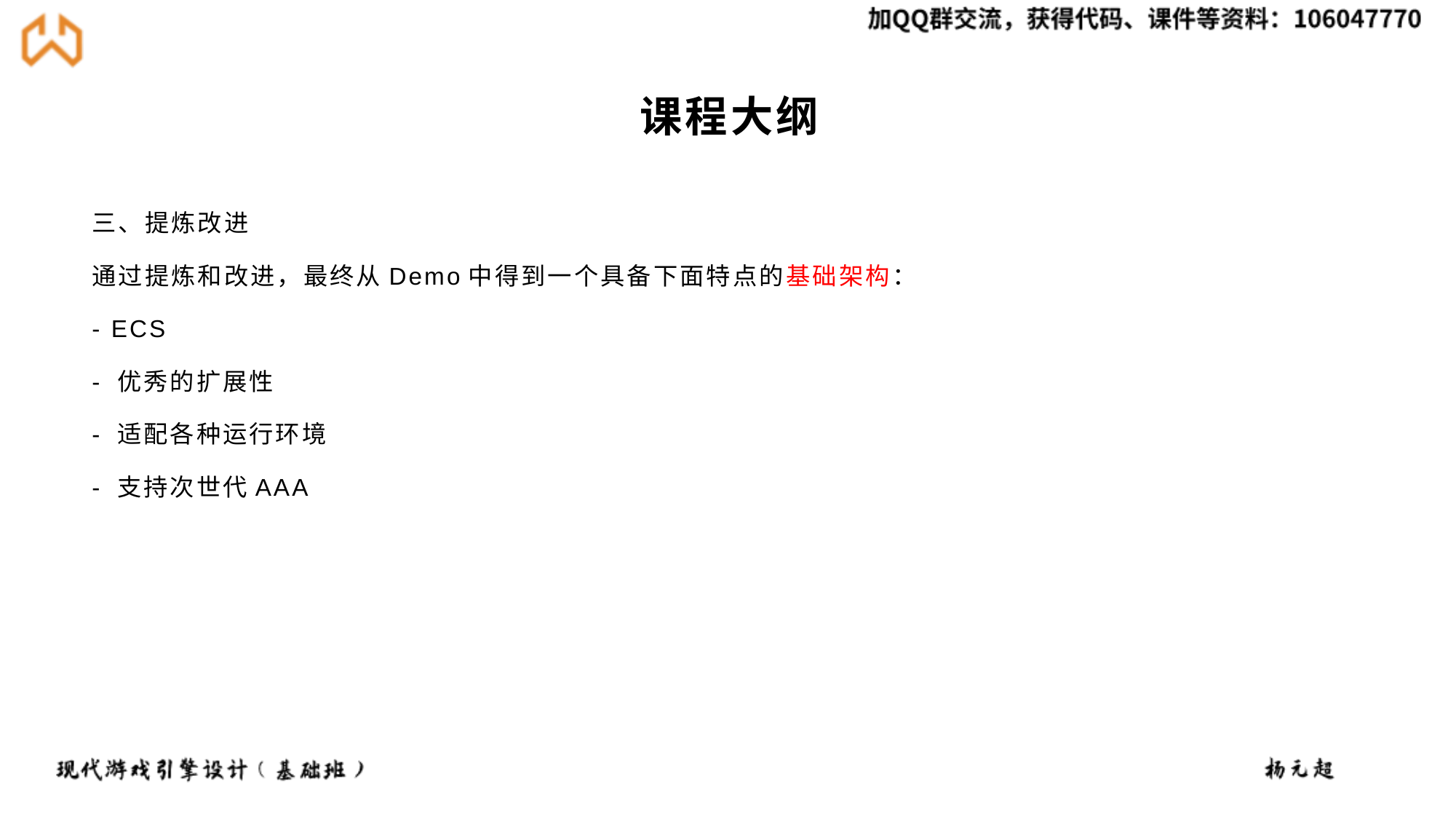

# 课程大纲
三、提炼改进
通过提炼和改进，最终从Demo中得到一个具备下面特点的基础架构：
- ECS
- 优秀的扩展性
- 适配各种运行环境
- 支持次世代AAA